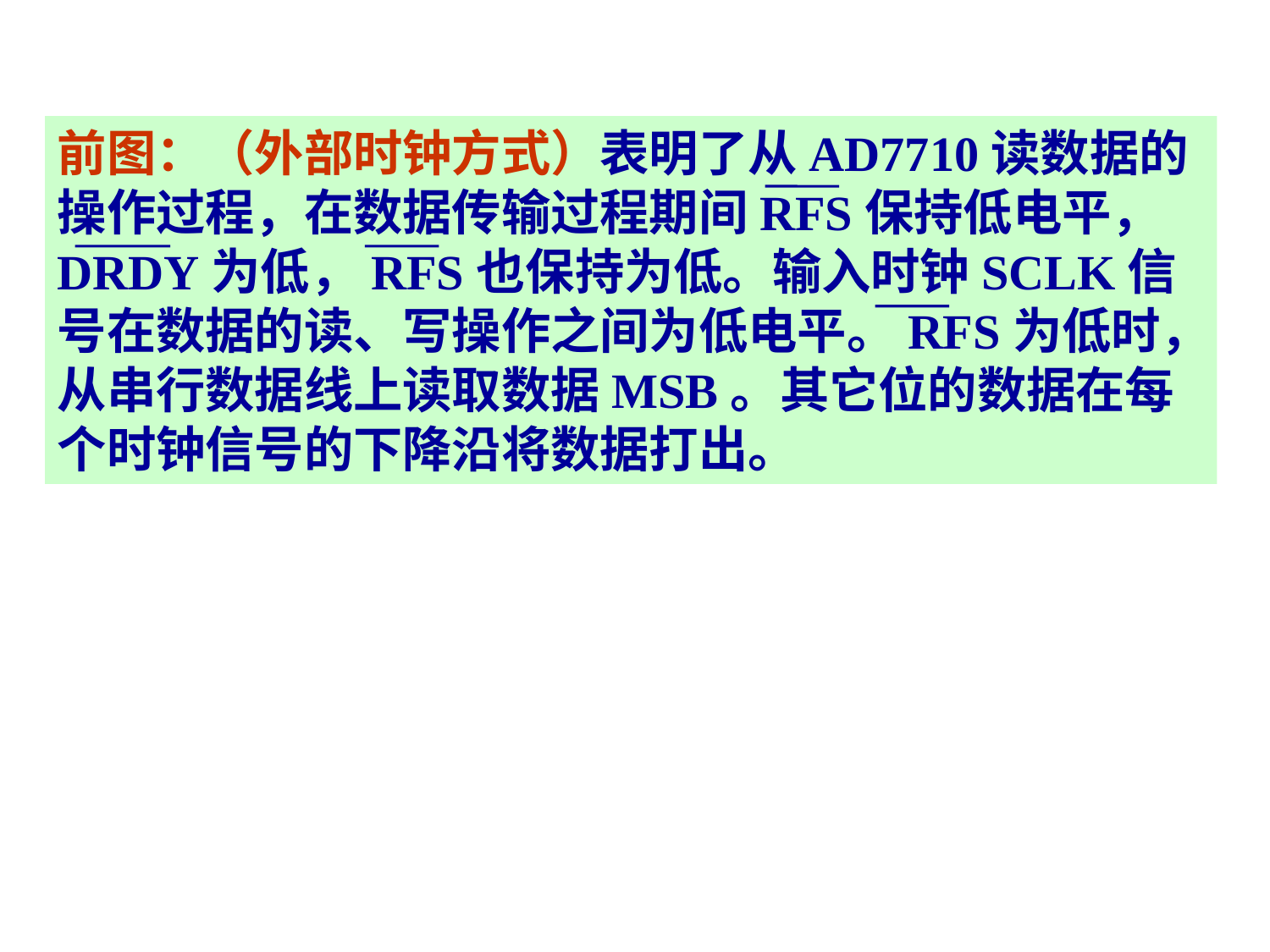

前图：（外部时钟方式）表明了从AD7710读数据的操作过程，在数据传输过程期间RFS保持低电平，DRDY为低，RFS也保持为低。输入时钟SCLK信号在数据的读、写操作之间为低电平。RFS为低时，从串行数据线上读取数据MSB。其它位的数据在每个时钟信号的下降沿将数据打出。